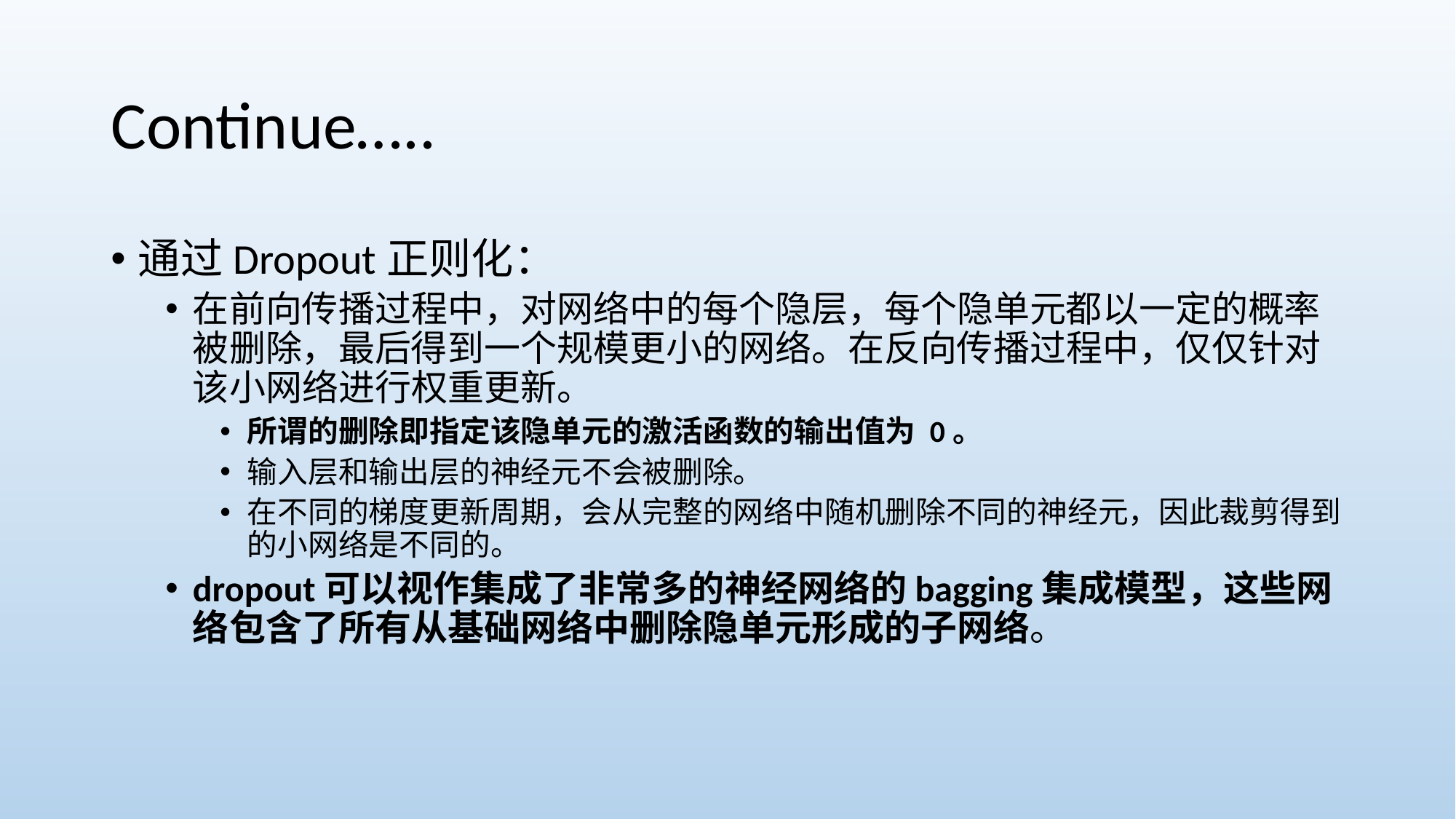

# Continue…..
通过Dropout正则化：
在前向传播过程中，对网络中的每个隐层，每个隐单元都以一定的概率被删除，最后得到一个规模更小的网络。在反向传播过程中，仅仅针对该小网络进行权重更新。
所谓的删除即指定该隐单元的激活函数的输出值为 0。
输入层和输出层的神经元不会被删除。
在不同的梯度更新周期，会从完整的网络中随机删除不同的神经元，因此裁剪得到的小网络是不同的。
dropout可以视作集成了非常多的神经网络的bagging集成模型，这些网络包含了所有从基础网络中删除隐单元形成的子网络。